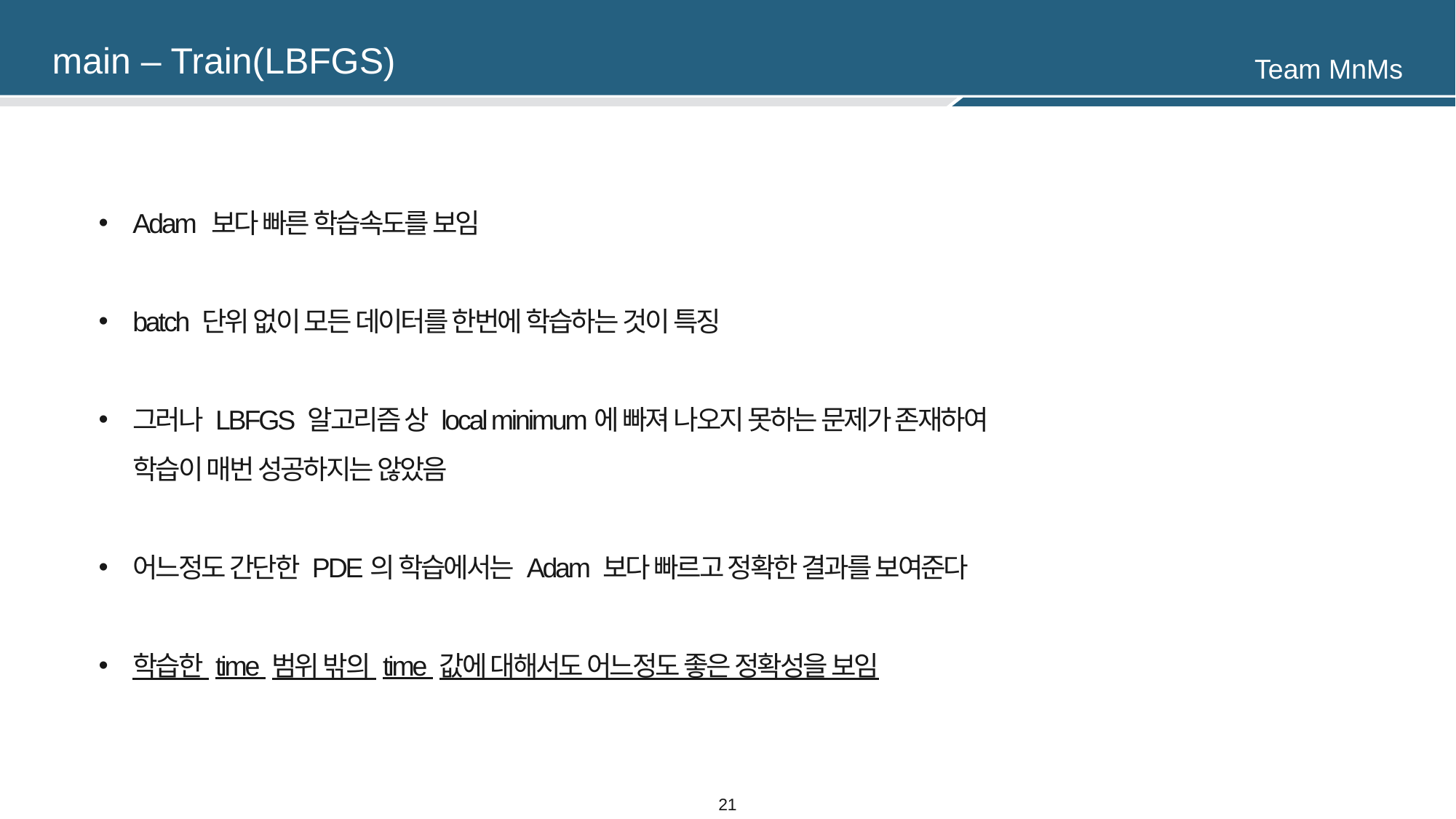

main – Train(LBFGS)
Adam 보다 빠른 학습속도를 보임

batch 단위 없이 모든 데이터를 한번에 학습하는 것이 특징

그러나 LBFGS 알고리즘 상 local minimum에 빠져 나오지 못하는 문제가 존재하여
학습이 매번 성공하지는 않았음

어느정도 간단한 PDE의 학습에서는 Adam 보다 빠르고 정확한 결과를 보여준다

학습한 time 범위 밖의 time 값에 대해서도 어느정도 좋은 정확성을 보임